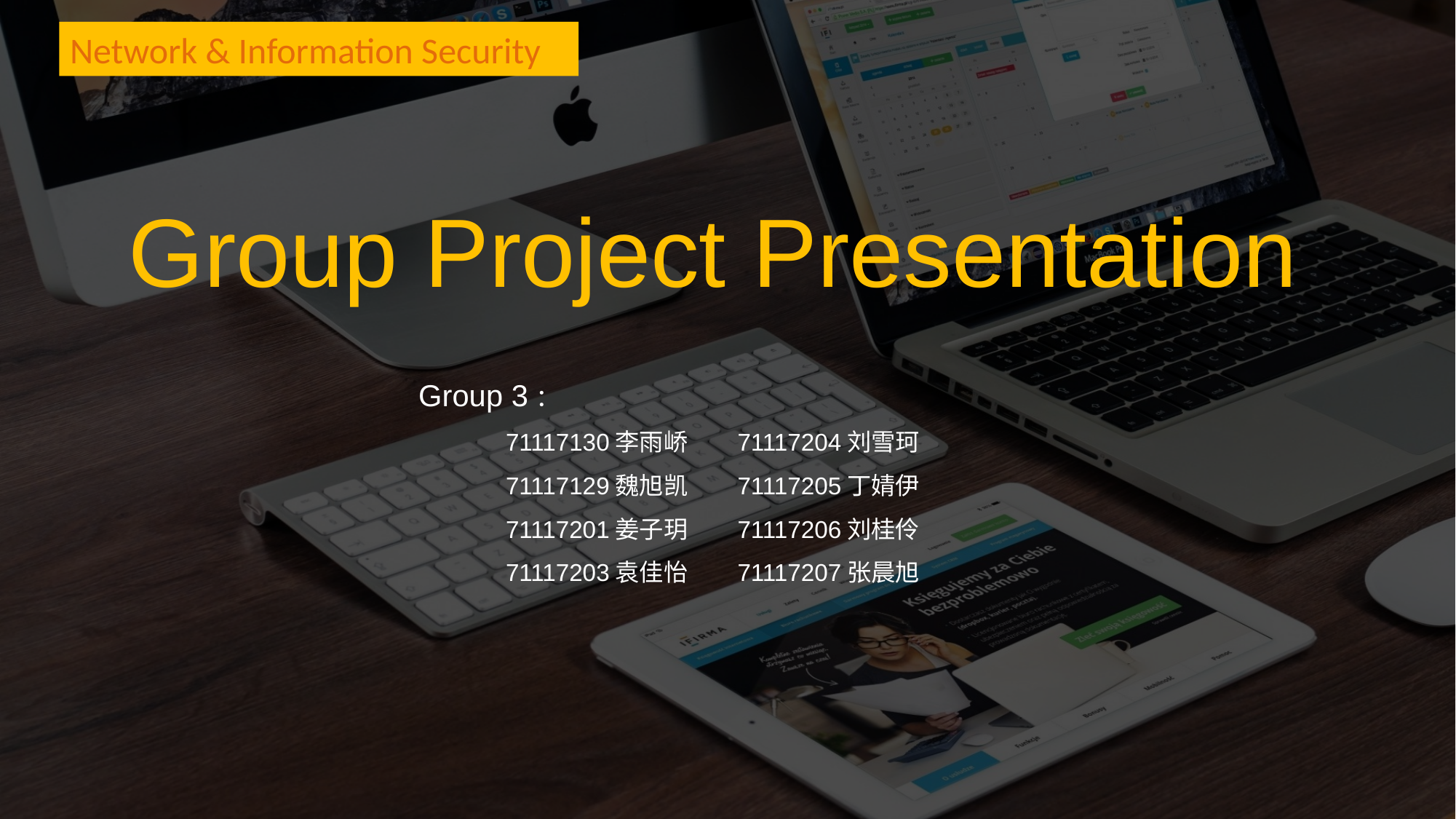

Network & Information Security
Group Project Presentation
           Group 3：
71117130李雨峤        71117204刘雪珂
71117129魏旭凯        71117205丁婧伊
71117201姜子玥        71117206刘桂伶
71117203袁佳怡        71117207张晨旭